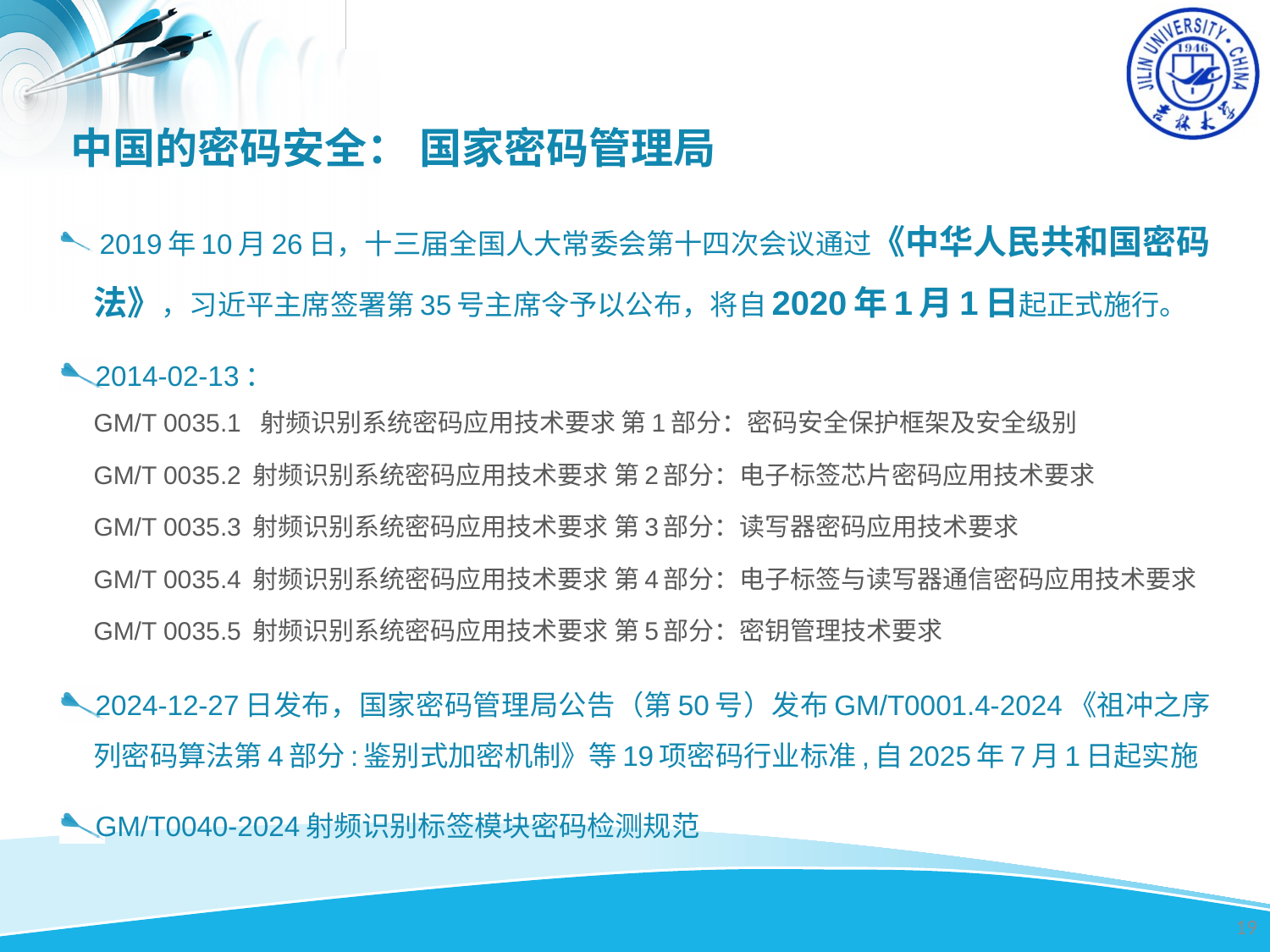

# 中国的密码安全： 国家密码管理局
 2019年10月26日，十三届全国人大常委会第十四次会议通过《中华人民共和国密码法》，习近平主席签署第35号主席令予以公布，将自2020年1月1日起正式施行。
2014-02-13：
GM/T 0035.1  射频识别系统密码应用技术要求 第1部分：密码安全保护框架及安全级别
GM/T 0035.2 射频识别系统密码应用技术要求 第2部分：电子标签芯片密码应用技术要求
GM/T 0035.3 射频识别系统密码应用技术要求 第3部分：读写器密码应用技术要求
GM/T 0035.4 射频识别系统密码应用技术要求 第4部分：电子标签与读写器通信密码应用技术要求
GM/T 0035.5 射频识别系统密码应用技术要求 第5部分：密钥管理技术要求
2024-12-27日发布，国家密码管理局公告（第50号）发布GM/T0001.4-2024《祖冲之序列密码算法第4部分:鉴别式加密机制》等19项密码行业标准,自2025年7月1日起实施
GM/T0040-2024射频识别标签模块密码检测规范

19